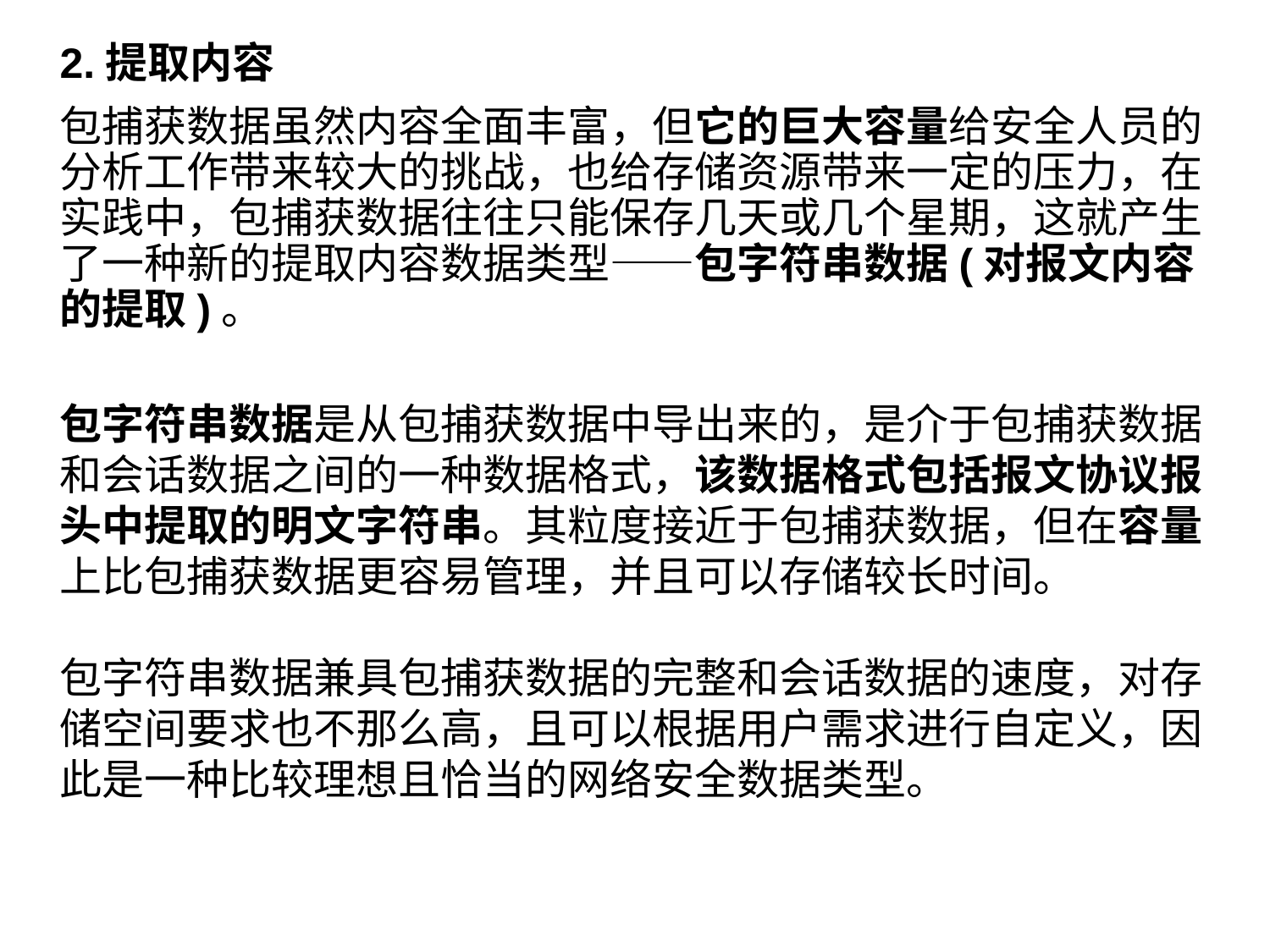

2.提取内容
包捕获数据虽然内容全面丰富，但它的巨大容量给安全人员的分析工作带来较大的挑战，也给存储资源带来一定的压力，在实践中，包捕获数据往往只能保存几天或几个星期，这就产生了一种新的提取内容数据类型——包字符串数据(对报文内容的提取)。

包字符串数据是从包捕获数据中导出来的，是介于包捕获数据和会话数据之间的一种数据格式，该数据格式包括报文协议报头中提取的明文字符串。其粒度接近于包捕获数据，但在容量上比包捕获数据更容易管理，并且可以存储较长时间。

包字符串数据兼具包捕获数据的完整和会话数据的速度，对存储空间要求也不那么高，且可以根据用户需求进行自定义，因此是一种比较理想且恰当的网络安全数据类型。